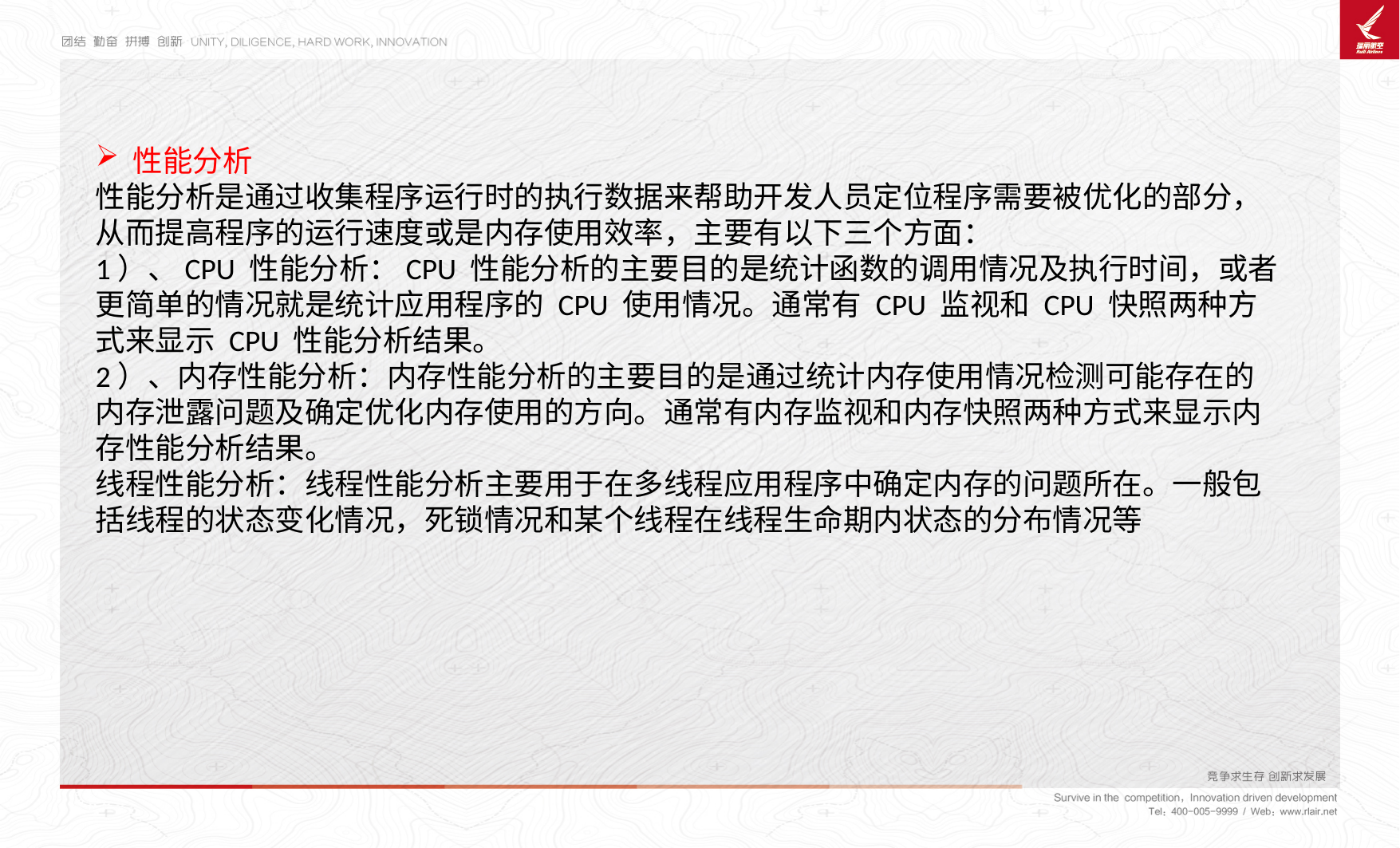

性能分析
性能分析是通过收集程序运行时的执行数据来帮助开发人员定位程序需要被优化的部分，从而提高程序的运行速度或是内存使用效率，主要有以下三个方面：
1）、CPU 性能分析：CPU 性能分析的主要目的是统计函数的调用情况及执行时间，或者更简单的情况就是统计应用程序的 CPU 使用情况。通常有 CPU 监视和 CPU 快照两种方式来显示 CPU 性能分析结果。
2）、内存性能分析：内存性能分析的主要目的是通过统计内存使用情况检测可能存在的内存泄露问题及确定优化内存使用的方向。通常有内存监视和内存快照两种方式来显示内存性能分析结果。
线程性能分析：线程性能分析主要用于在多线程应用程序中确定内存的问题所在。一般包括线程的状态变化情况，死锁情况和某个线程在线程生命期内状态的分布情况等